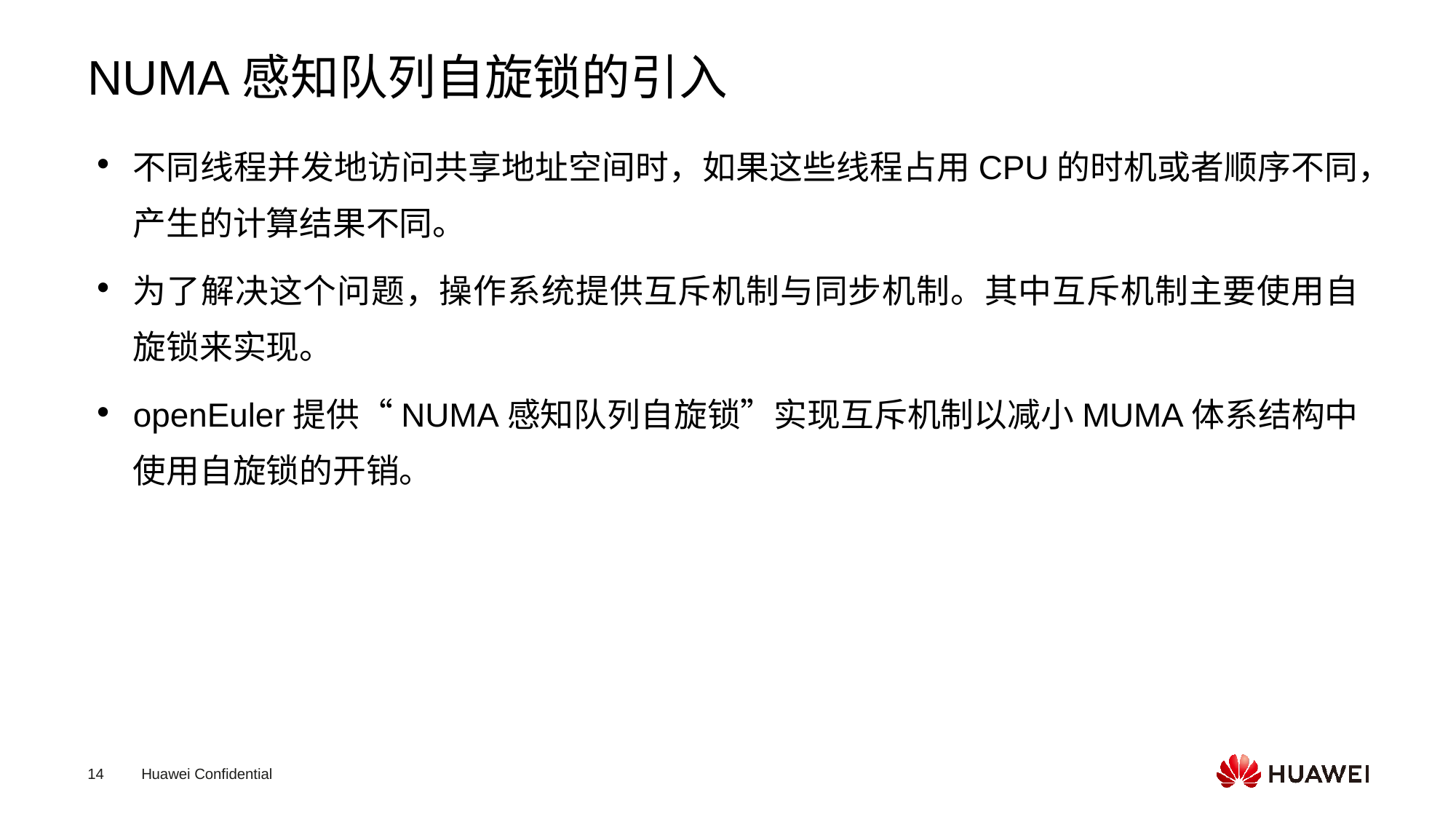

# NUMA感知队列自旋锁的引入
不同线程并发地访问共享地址空间时，如果这些线程占用CPU的时机或者顺序不同，产生的计算结果不同。
为了解决这个问题，操作系统提供互斥机制与同步机制。其中互斥机制主要使用自旋锁来实现。
openEuler提供“NUMA感知队列自旋锁”实现互斥机制以减小MUMA体系结构中使用自旋锁的开销。